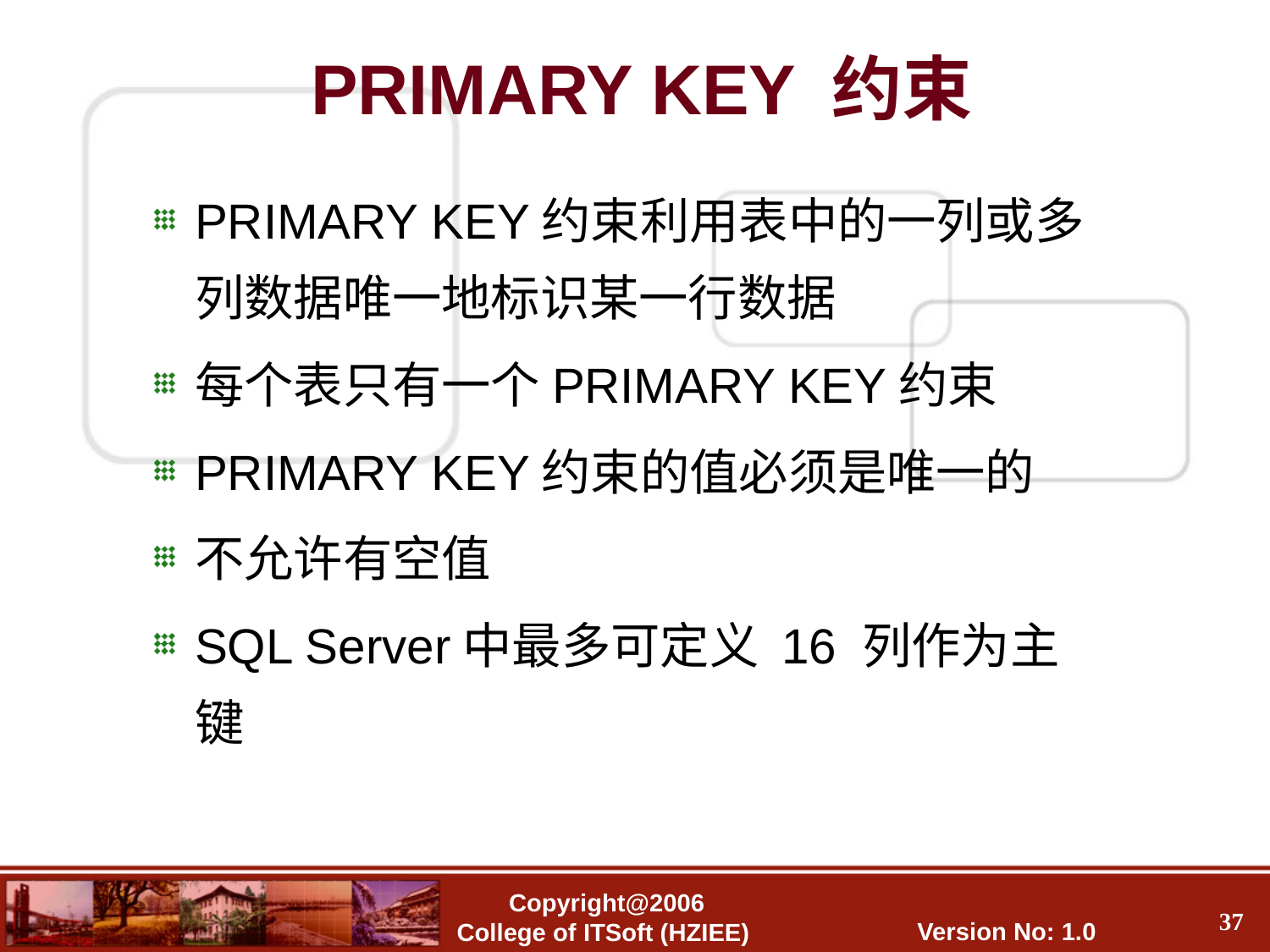

PRIMARY KEY 约束
PRIMARY KEY约束利用表中的一列或多列数据唯一地标识某一行数据
每个表只有一个PRIMARY KEY约束
PRIMARY KEY约束的值必须是唯一的
不允许有空值
SQL Server中最多可定义 16 列作为主键